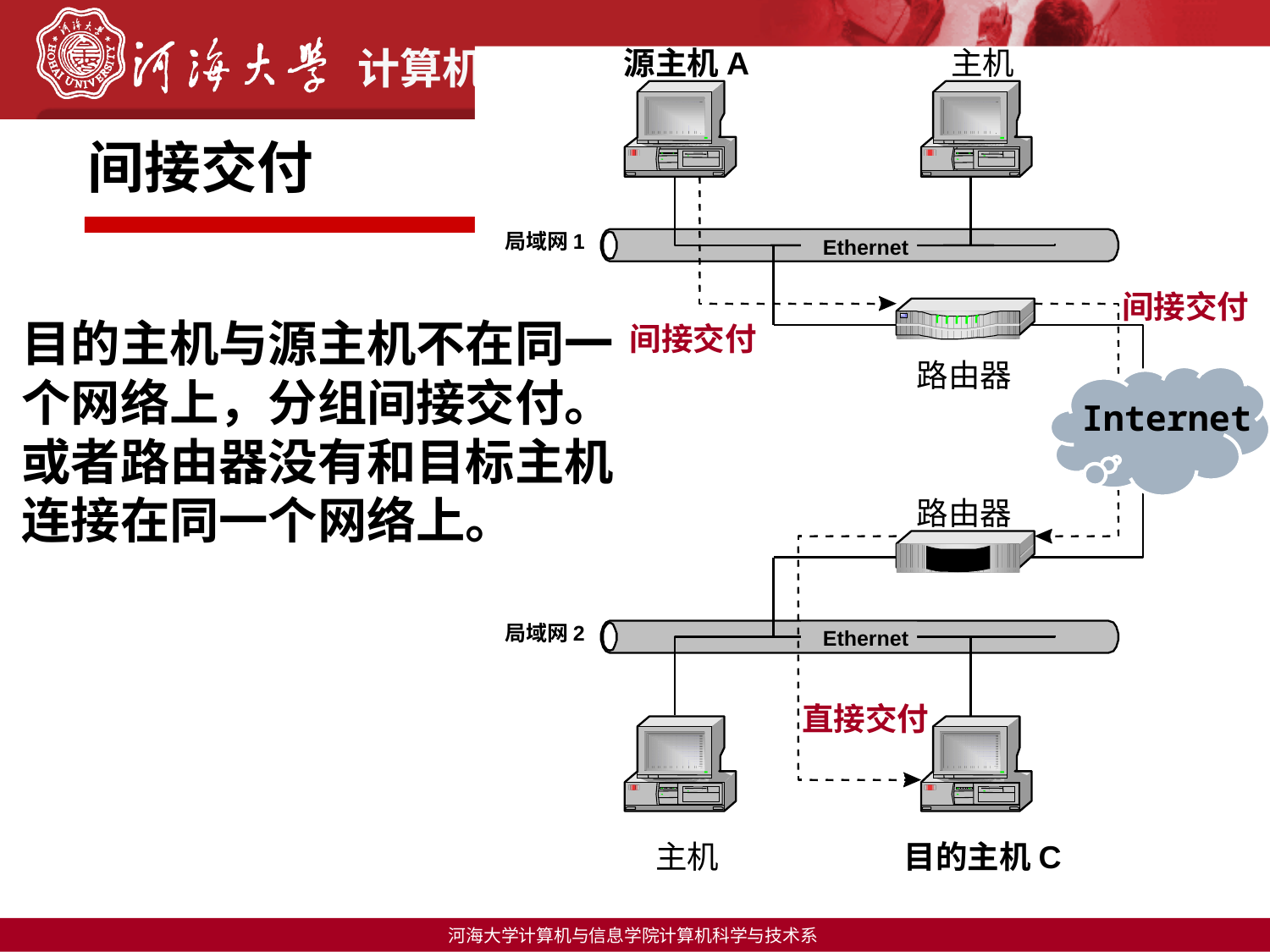

源主机A
主机

局域网1

Ethernet

Ethernet

# 间接交付

间接交付

	目的主机与源主机不在同一个网络上，分组间接交付。或者路由器没有和目标主机连接在同一个网络上。

间接交付

路由器

Internet

路由器

局域网2

直接交付

主机
目的主机C